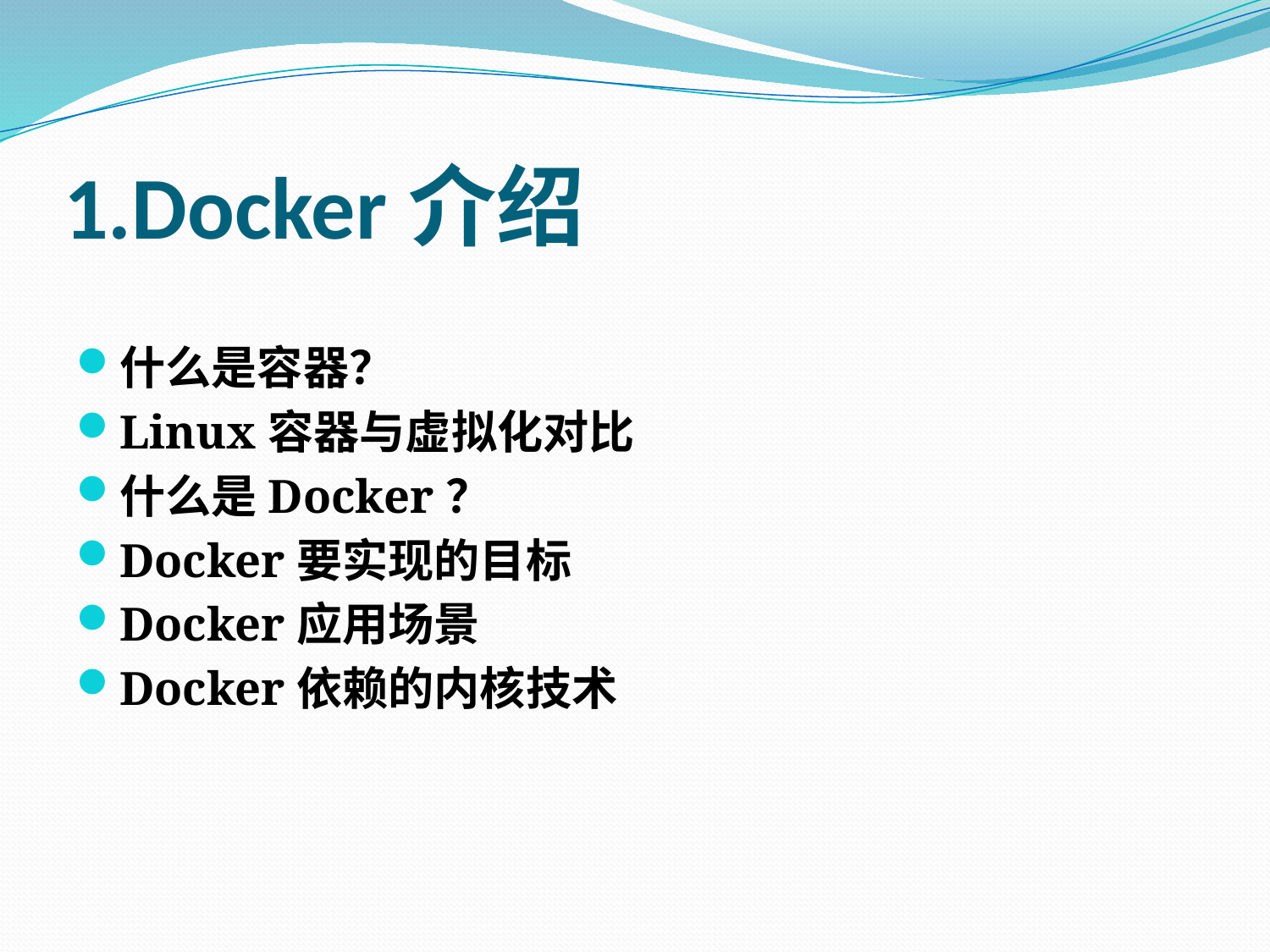

# 1.Docker介绍

什么是容器？
Linux容器与虚拟化对比
什么是Docker？
Docker要实现的目标
Docker应用场景
Docker依赖的内核技术